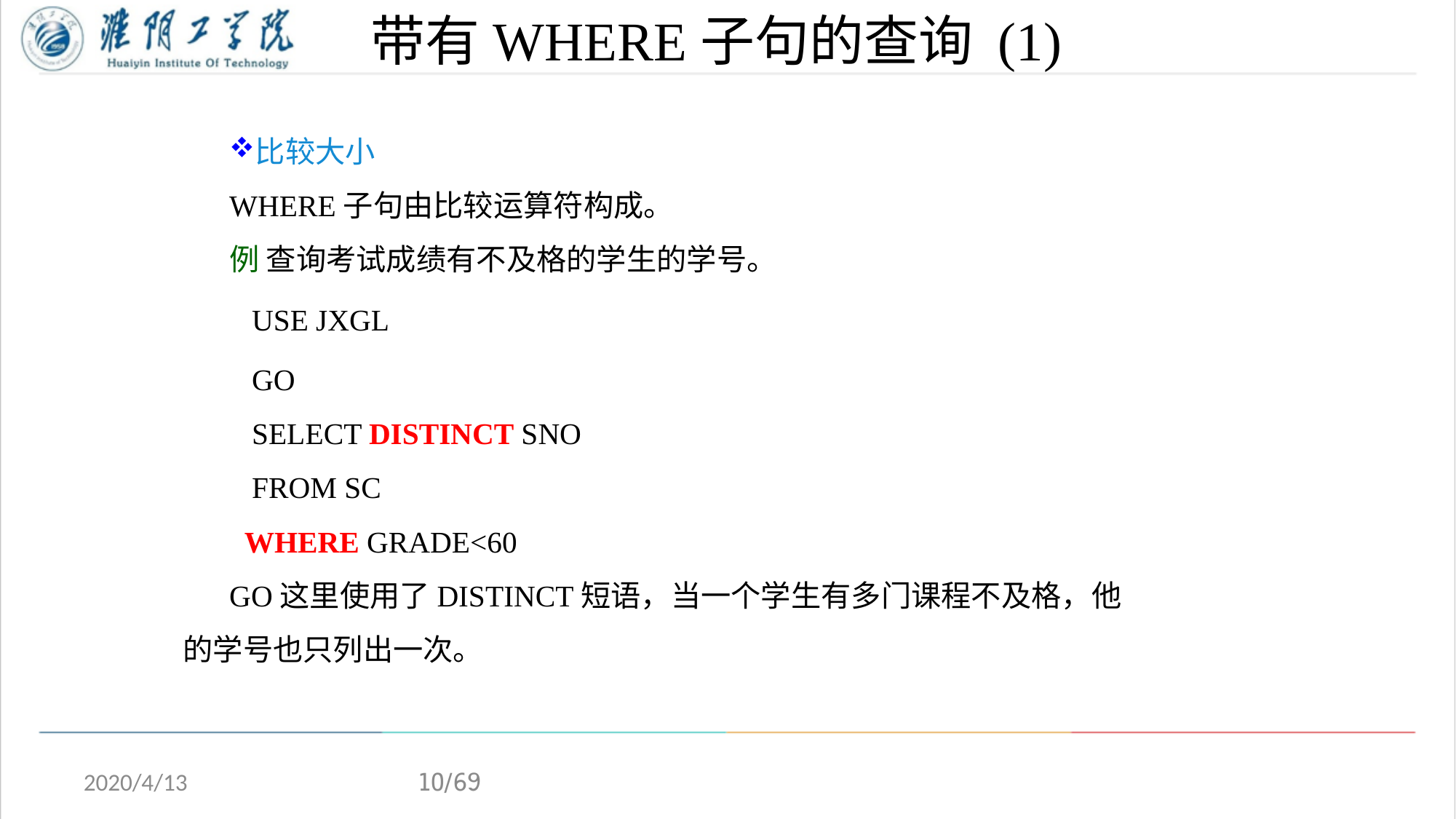

# 带有WHERE子句的查询 (1)
比较大小
WHERE子句由比较运算符构成。
例 查询考试成绩有不及格的学生的学号。
   USE JXGL
   GO
   SELECT DISTINCT SNO
   FROM SC
  WHERE GRADE<60
GO这里使用了DISTINCT短语，当一个学生有多门课程不及格，他的学号也只列出一次。
10/69
2020/4/13